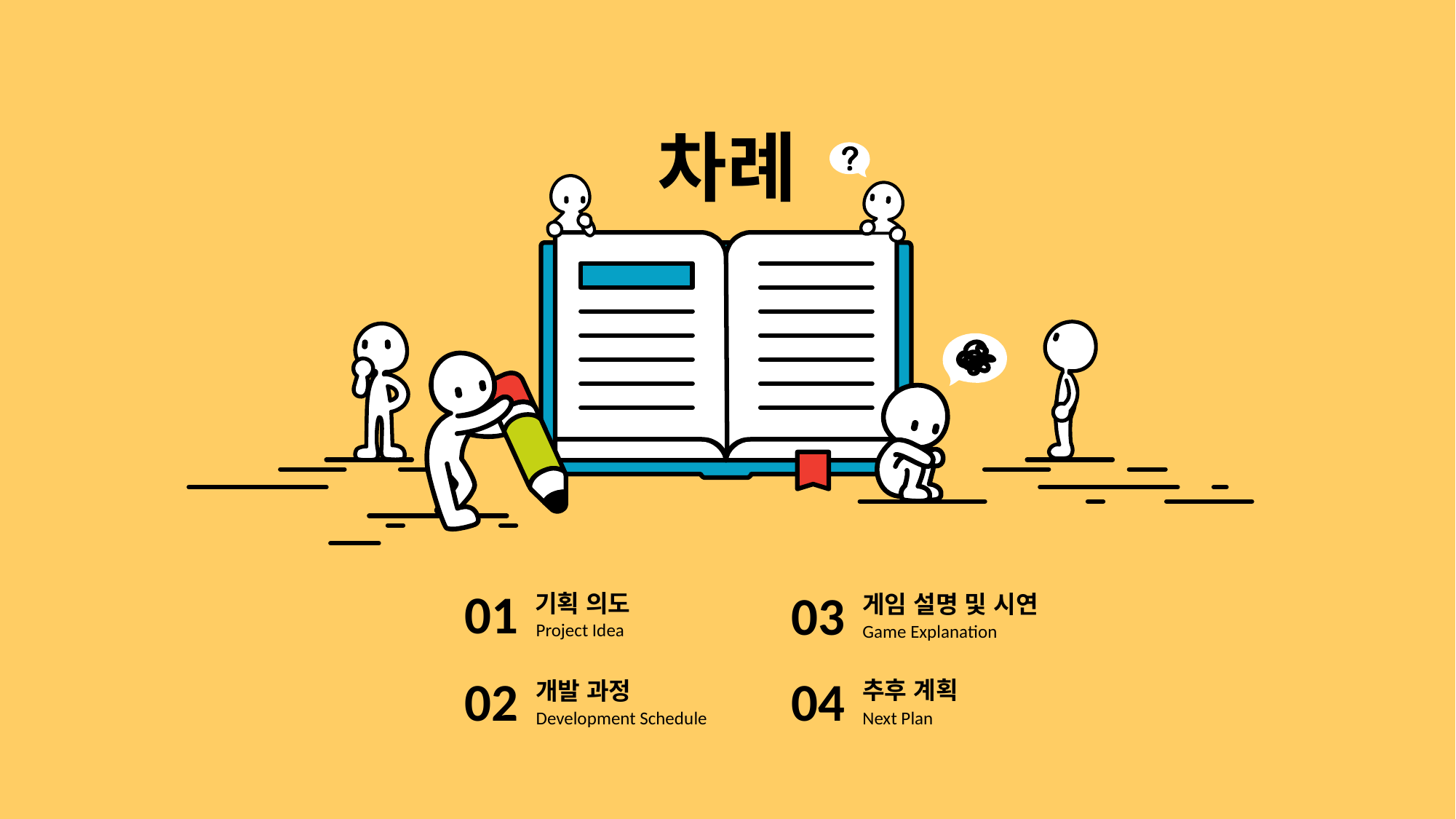

차례
01
03
게임 설명 및 시연
# 기획 의도
Project Idea
Game Explanation
04
02
추후 계획
개발 과정
Next Plan
Development Schedule